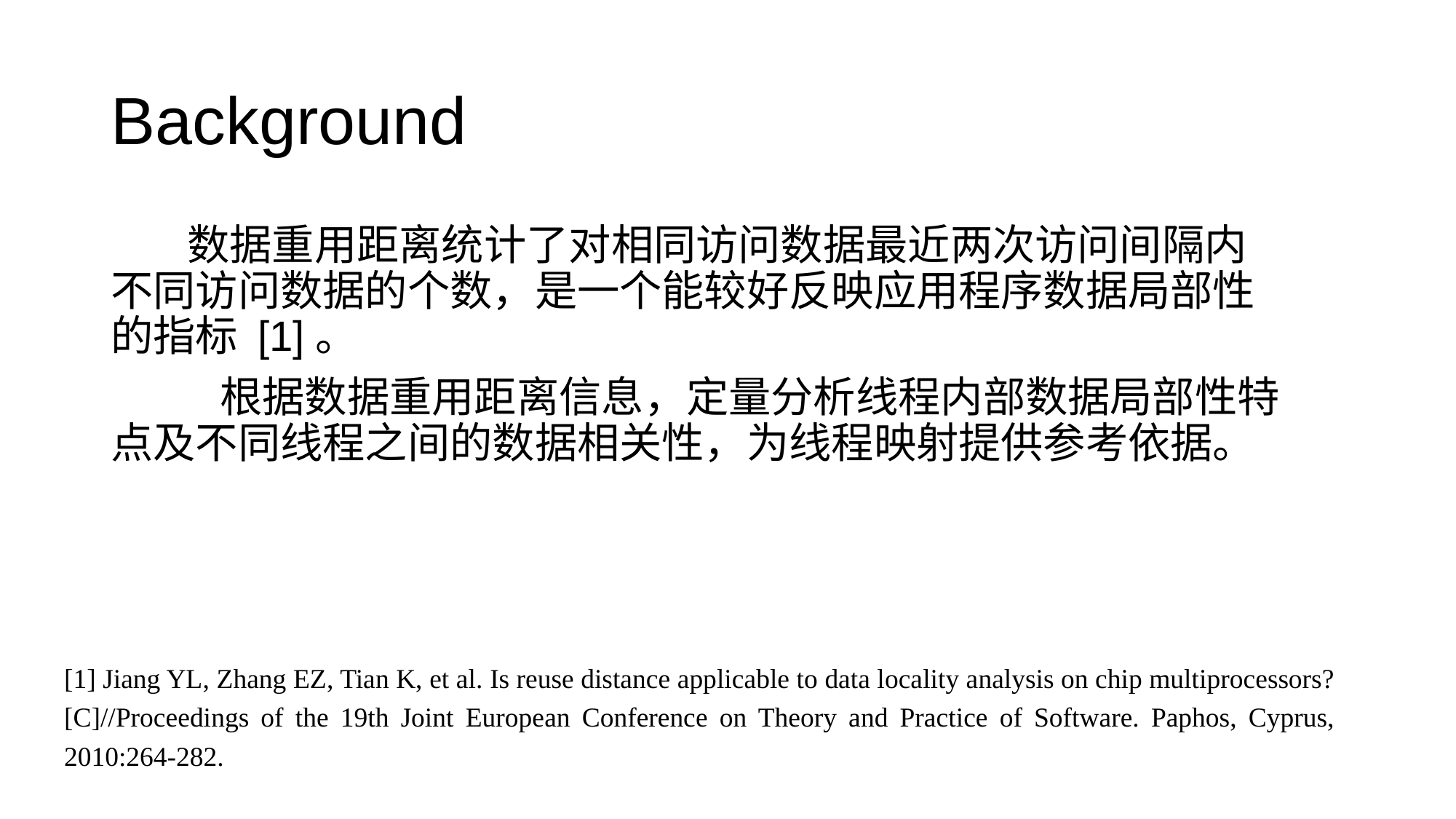

# Background
       数据重用距离统计了对相同访问数据最近两次访问间隔内不同访问数据的个数，是一个能较好反映应用程序数据局部性的指标 [1]。
	根据数据重用距离信息，定量分析线程内部数据局部性特点及不同线程之间的数据相关性，为线程映射提供参考依据。
[1] Jiang YL, Zhang EZ, Tian K, et al. Is reuse distance applicable to data locality analysis on chip multiprocessors?[C]//Proceedings of the 19th Joint European Conference on Theory and Practice of Software. Paphos, Cyprus, 2010:264-282.